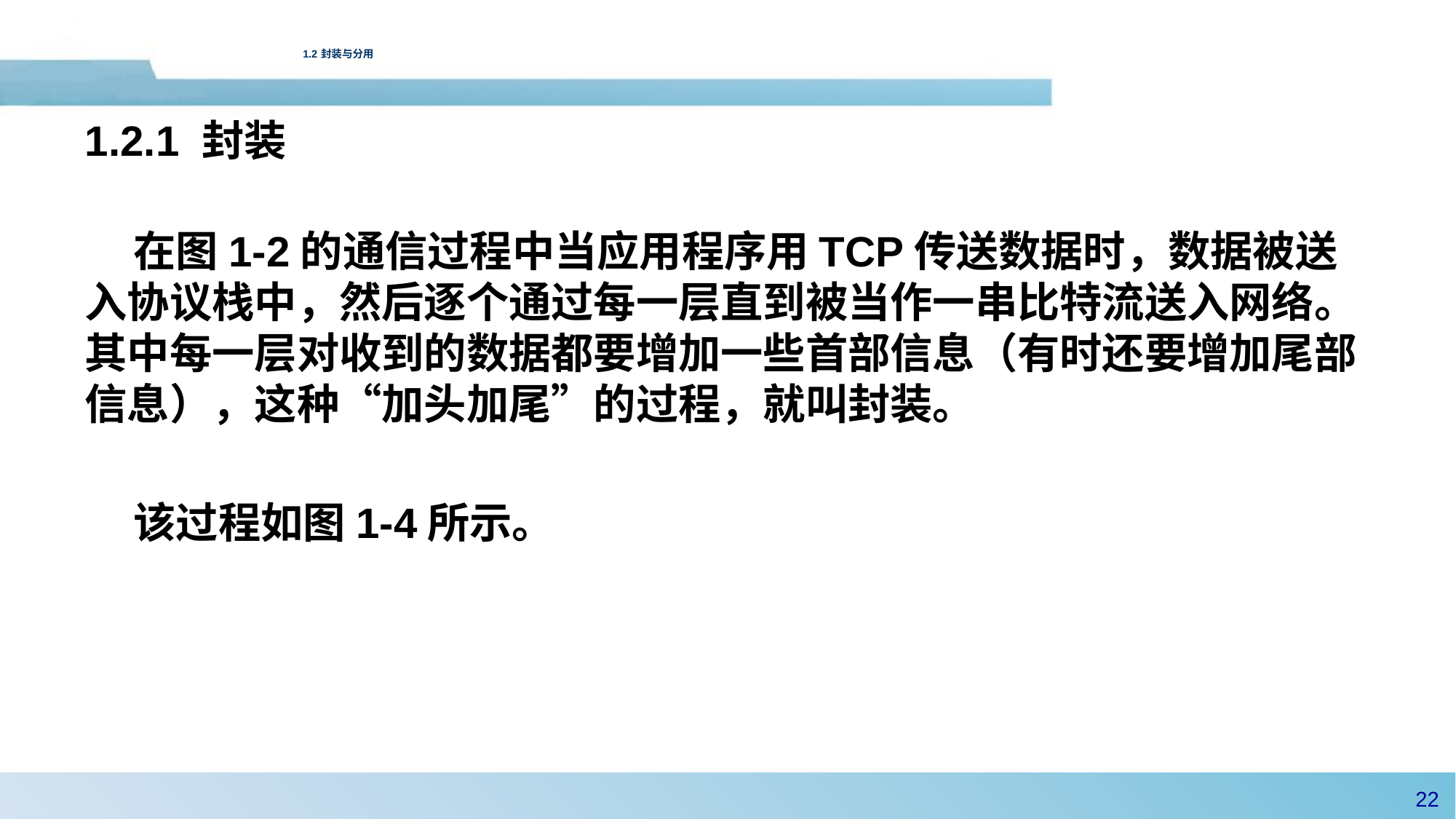

# 1.2 封装与分用
1.2.1 封装
    在图1-2的通信过程中当应用程序用TCP传送数据时，数据被送入协议栈中，然后逐个通过每一层直到被当作一串比特流送入网络。其中每一层对收到的数据都要增加一些首部信息（有时还要增加尾部信息），这种“加头加尾”的过程，就叫封装。

    该过程如图1-4所示。
22